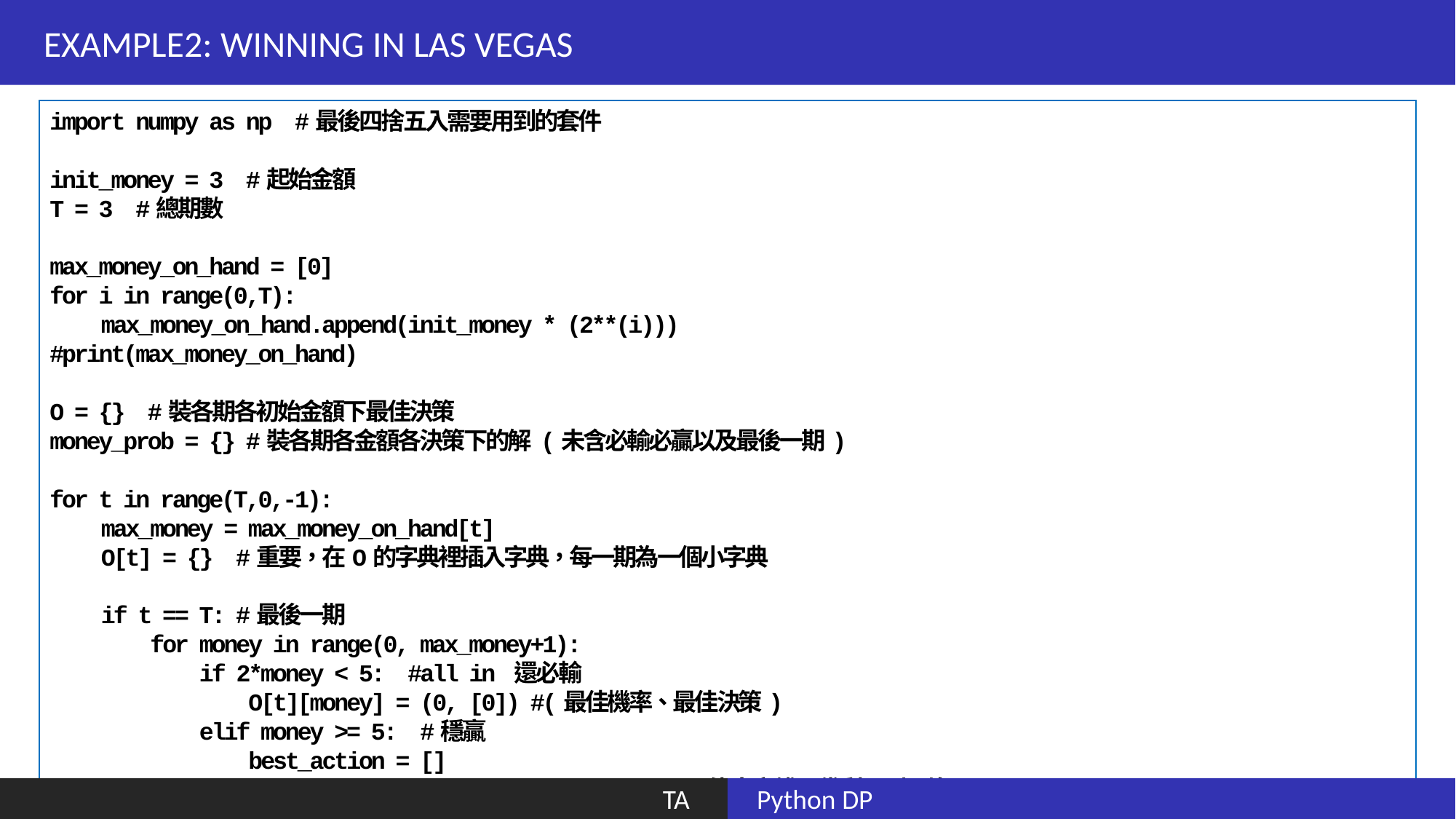

EXAMPLE2: WINNING IN LAS VEGAS
import numpy as np  #最後四捨五入需要用到的套件

init_money = 3  #起始金額
T = 3  #總期數

max_money_on_hand = [0]
for i in range(0,T):
    max_money_on_hand.append(init_money * (2**(i)))
#print(max_money_on_hand)

O = {}  #裝各期各初始金額下最佳決策
money_prob = {} #裝各期各金額各決策下的解 (未含必輸必贏以及最後一期)

for t in range(T,0,-1):
    max_money = max_money_on_hand[t]
    O[t] = {}  #重要，在O的字典裡插入字典，每一期為一個小字典

    if t == T: #最後一期
        for money in range(0, max_money+1):
            if 2*money < 5:  #all in 還必輸
                O[t][money] = (0, [0]) #(最佳機率、最佳決策)
            elif money >= 5:  #穩贏
                best_action = []
                for i in range(0, money - 5 + 1): #不能出完錢口袋剩不到五塊
                    best_action.append(i)
                O[t][money] = (1, best_action)
            else:
                best_action = []
                for i in range(5-money, money + 1): #如果贏了至少贏後要有五塊
                    best_action.append(i)
                O[t][money] = (2/3, best_action)
        #print(O[3])

    elif t != 1:  #不會包含最後一期因為if elif的順序

        money_prob[t] = {}
        for money in range(0, max_money+1):
            if money * (2**(T-t+1)) < 5: #二的剩餘期數加一次方  #每期all in但最終必輸
                O[t][money] = (0, [0])

            elif money >= 5:  #穩贏
                best_action = []
                for i in range(0, money - 5 + 1):
                    best_action.append(i)
                O[t][money] = (1, best_action)

            else:  #其他
                money_prob[t][money] = {}
                max_prob = -1 #最小值亂設比零小就好
                for i in range(0 , money + 1):
                    temp_prob = 1/3 * O[t+1][money-i][0] + 2/3 * O[t+1][money+i][0] #記得補0
                    money_prob[t][money][i] = temp_prob #第t期手上有money元做了i決策

                    if temp_prob > max_prob:
                        max_prob = temp_prob
                        best_action = [i]

                    elif temp_prob == max_prob:
                        best_action.append(i)

                    #print(max_prob, best_action)
                #print(money_prob)

                O[t][money] = (max_prob, best_action) #第t期手上有money元最佳機率為maxprob最佳決策為bestaction
        #print(O[2])

    elif t == 1: #第1期
        money_prob[1] = {} #在money_prob字典中又建了第一期(key值為1)的小字典
        money_prob[1][3] = {} #在第一期的小字典中又建了手上有三塊(key值為3)的小字典
        max_prob = -1

        for i in range(0, max_money+1): #0, 1, 2, 3
            temp_prob = 1/3 * O[t+1][3-i][0] + 2/3 * O[t+1][3+i][0]
            money_prob[1][3][i] = temp_prob

            if temp_prob > max_prob:
                max_prob = temp_prob
                best_action = [i]
            elif temp_prob == max_prob:
                best_action.append(i)

        O[t][3] =(max_prob, best_action)
        #print(O[1])

print(money_prob)
print()
print(O)
print()
for i in money_prob:
    print('期數',i)
    for j in money_prob[i]:
        print('持有金額',j)
        for k in money_prob[i][j]:
            print('付出金額',k,'獲勝機率:',money_prob[i][j][k])
print()
for i in O:
    print("期數", i)
    for j in O[i]:
        print("持有金額", j, "獲勝機率", np.round(O[i][j][0],2), "最佳決策", O[i][j][1])
                                                                                                      TA
   Python DP